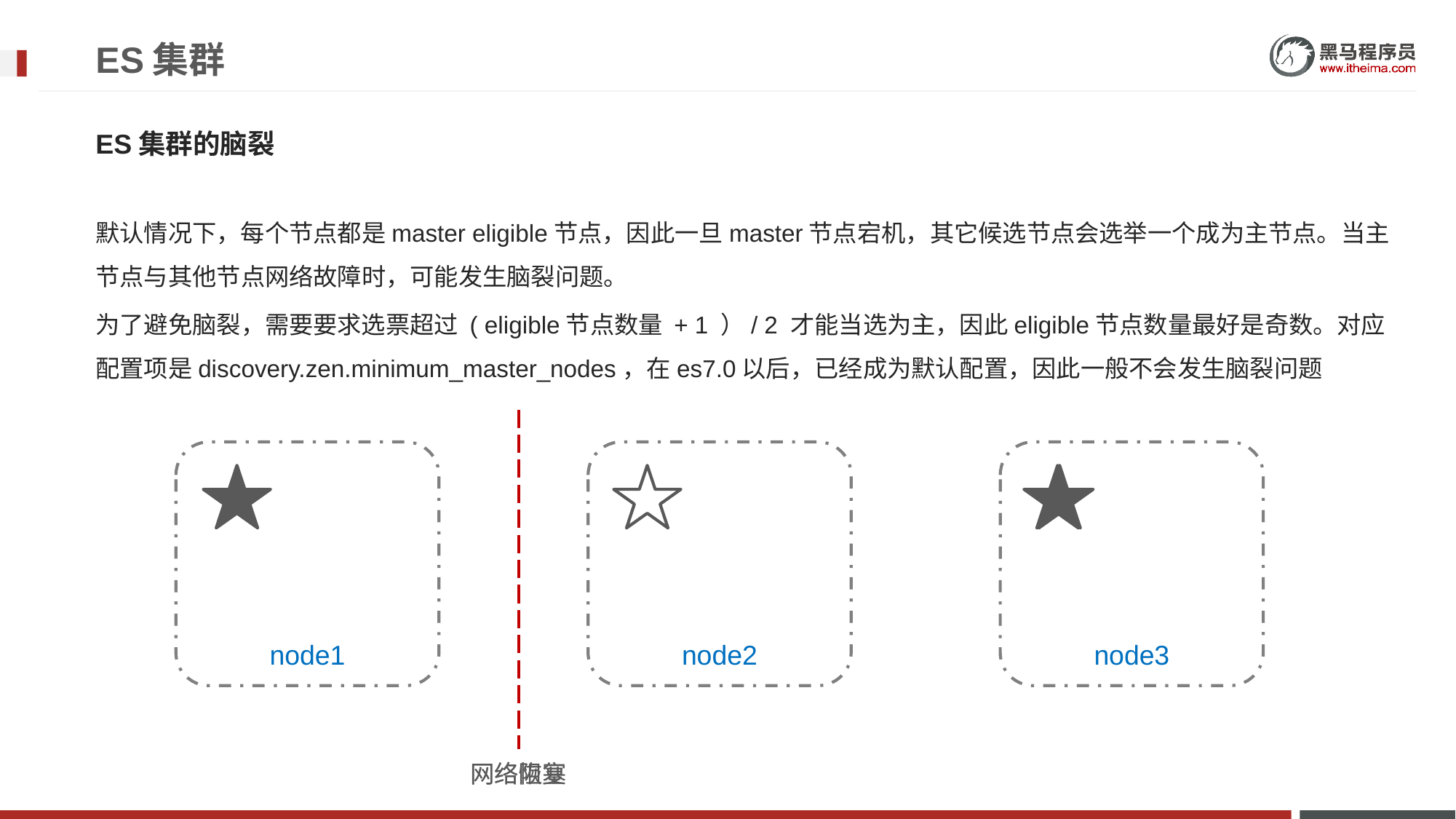

# ES集群
ES集群的脑裂
默认情况下，每个节点都是master eligible节点，因此一旦master节点宕机，其它候选节点会选举一个成为主节点。当主节点与其他节点网络故障时，可能发生脑裂问题。
为了避免脑裂，需要要求选票超过 ( eligible节点数量 + 1 ）/ 2 才能当选为主，因此eligible节点数量最好是奇数。对应配置项是discovery.zen.minimum_master_nodes，在es7.0以后，已经成为默认配置，因此一般不会发生脑裂问题
node1
node2
node3

网络恢复
网络阻塞